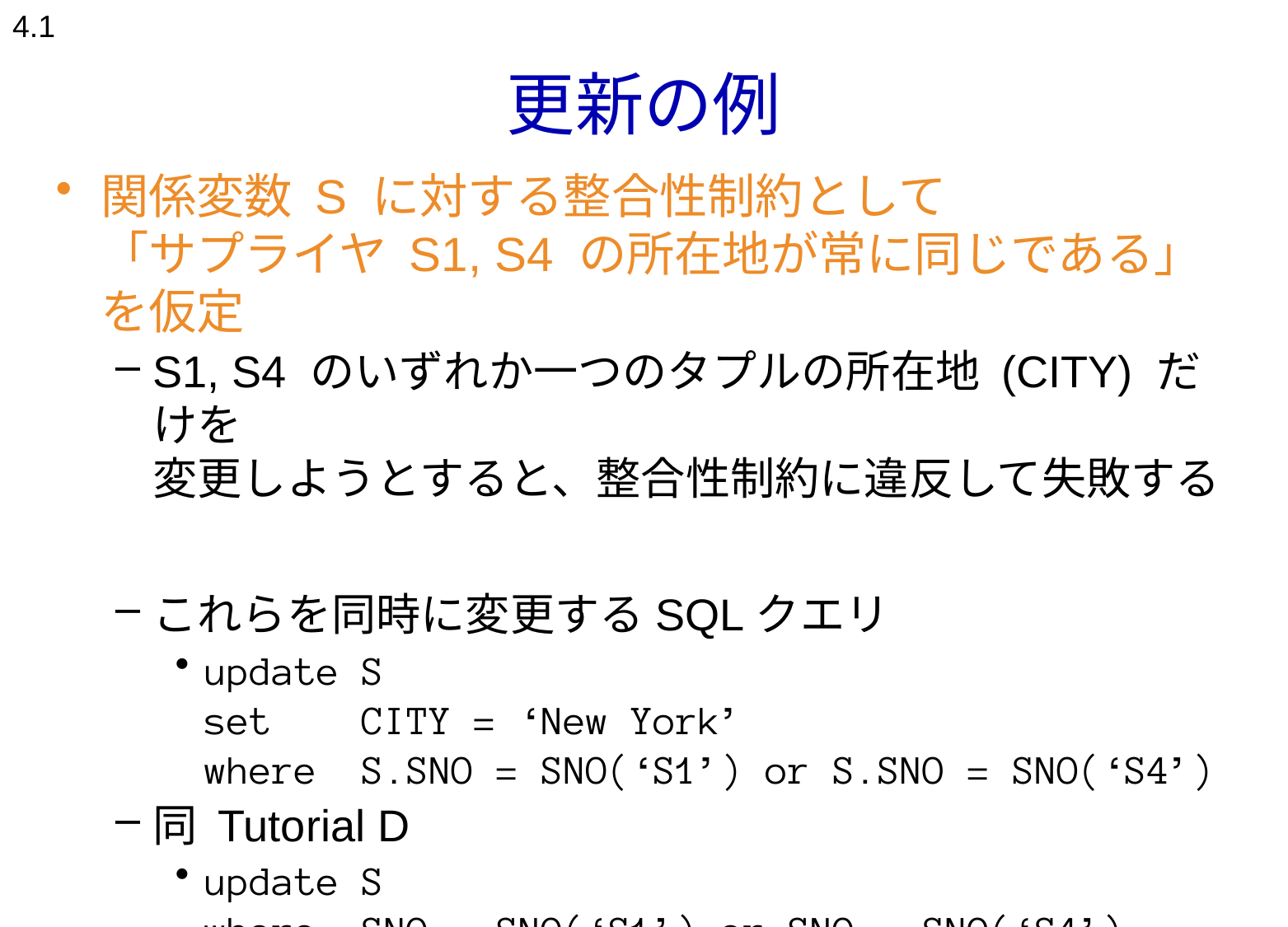

4.1
# 更新の例
関係変数 S に対する整合性制約として
「サプライヤ S1, S4 の所在地が常に同じである」を仮定
S1, S4 のいずれか一つのタプルの所在地 (CITY) だけを
変更しようとすると、整合性制約に違反して失敗する

これらを同時に変更するSQLクエリ
update S
set    CITY = ‘New York’
where  S.SNO = SNO(‘S1’) or S.SNO = SNO(‘S4’)
同 Tutorial D
update S
where  SNO = SNO(‘S1’) or SNO = SNO(‘S4’)
(CITY := ‘New York’)